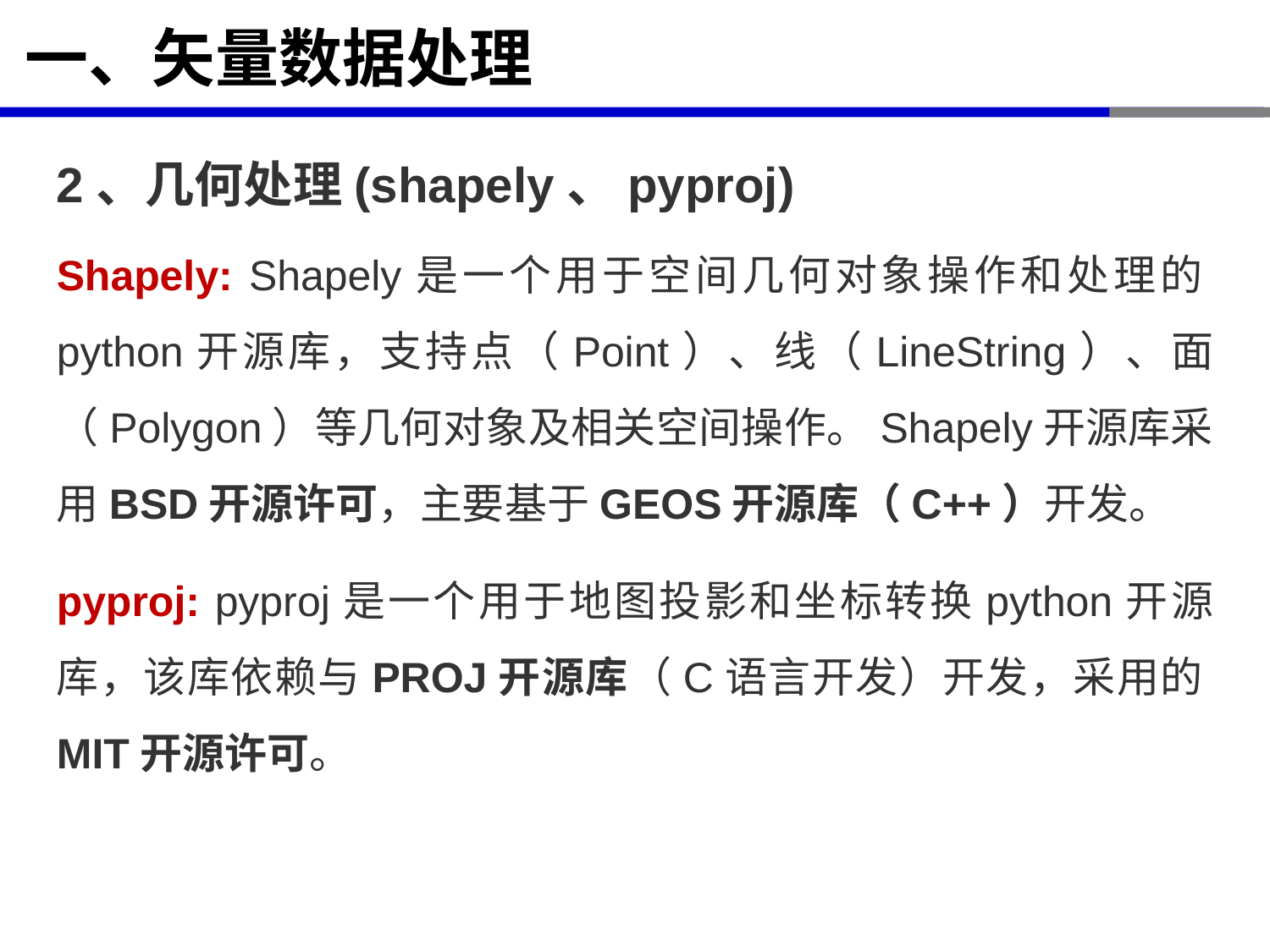

# 一、矢量数据处理
2、几何处理(shapely、pyproj)
Shapely: Shapely是一个用于空间几何对象操作和处理的python开源库，支持点（Point）、线（LineString）、面（Polygon）等几何对象及相关空间操作。Shapely开源库采用BSD开源许可，主要基于GEOS开源库（C++）开发。
pyproj: pyproj是一个用于地图投影和坐标转换python开源库，该库依赖与PROJ开源库（C语言开发）开发，采用的MIT开源许可。